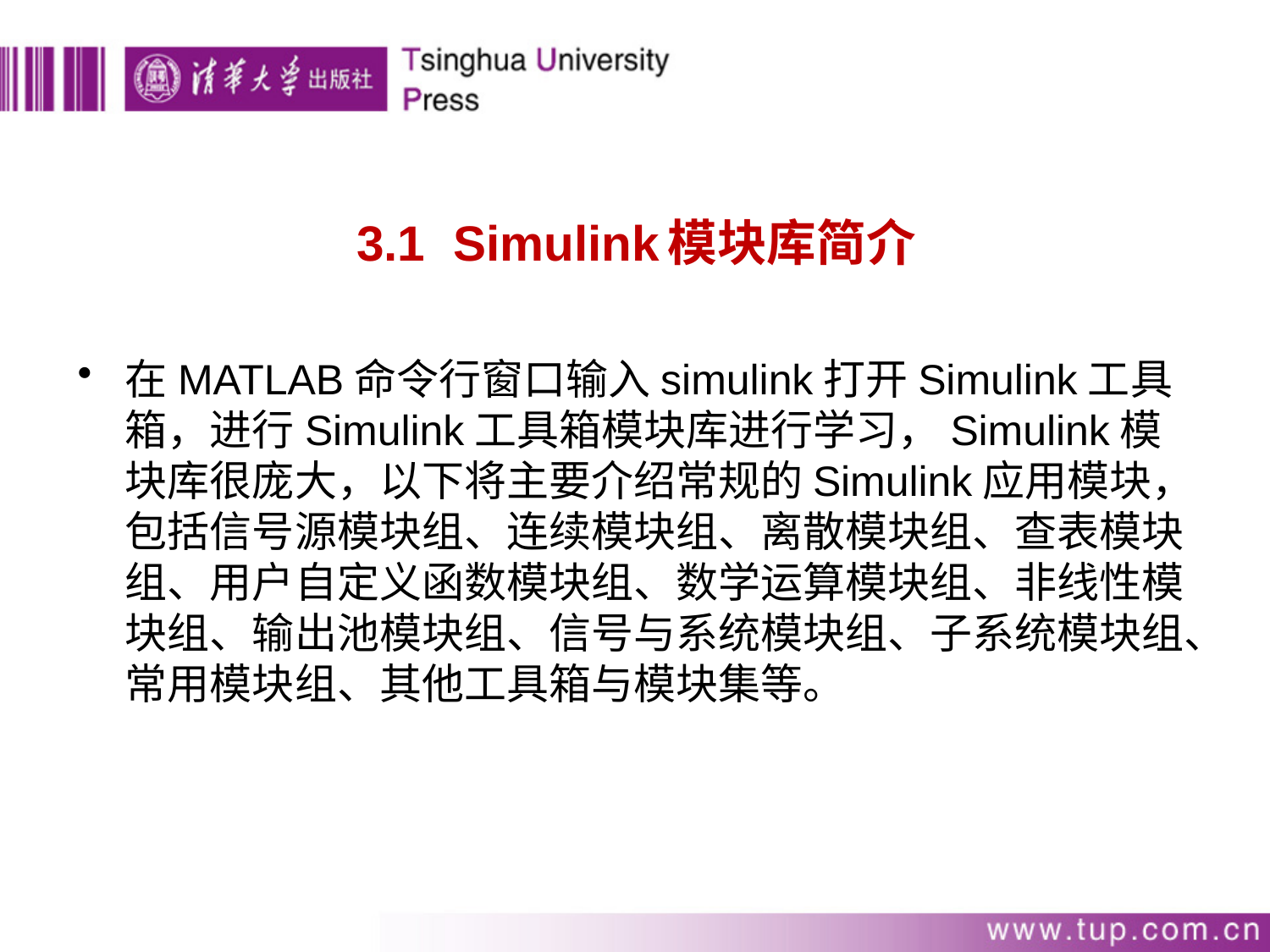

# 3.1  Simulink模块库简介
在MATLAB命令行窗口输入simulink打开Simulink工具箱，进行Simulink工具箱模块库进行学习，Simulink模块库很庞大，以下将主要介绍常规的Simulink应用模块，包括信号源模块组、连续模块组、离散模块组、查表模块组、用户自定义函数模块组、数学运算模块组、非线性模块组、输出池模块组、信号与系统模块组、子系统模块组、常用模块组、其他工具箱与模块集等。